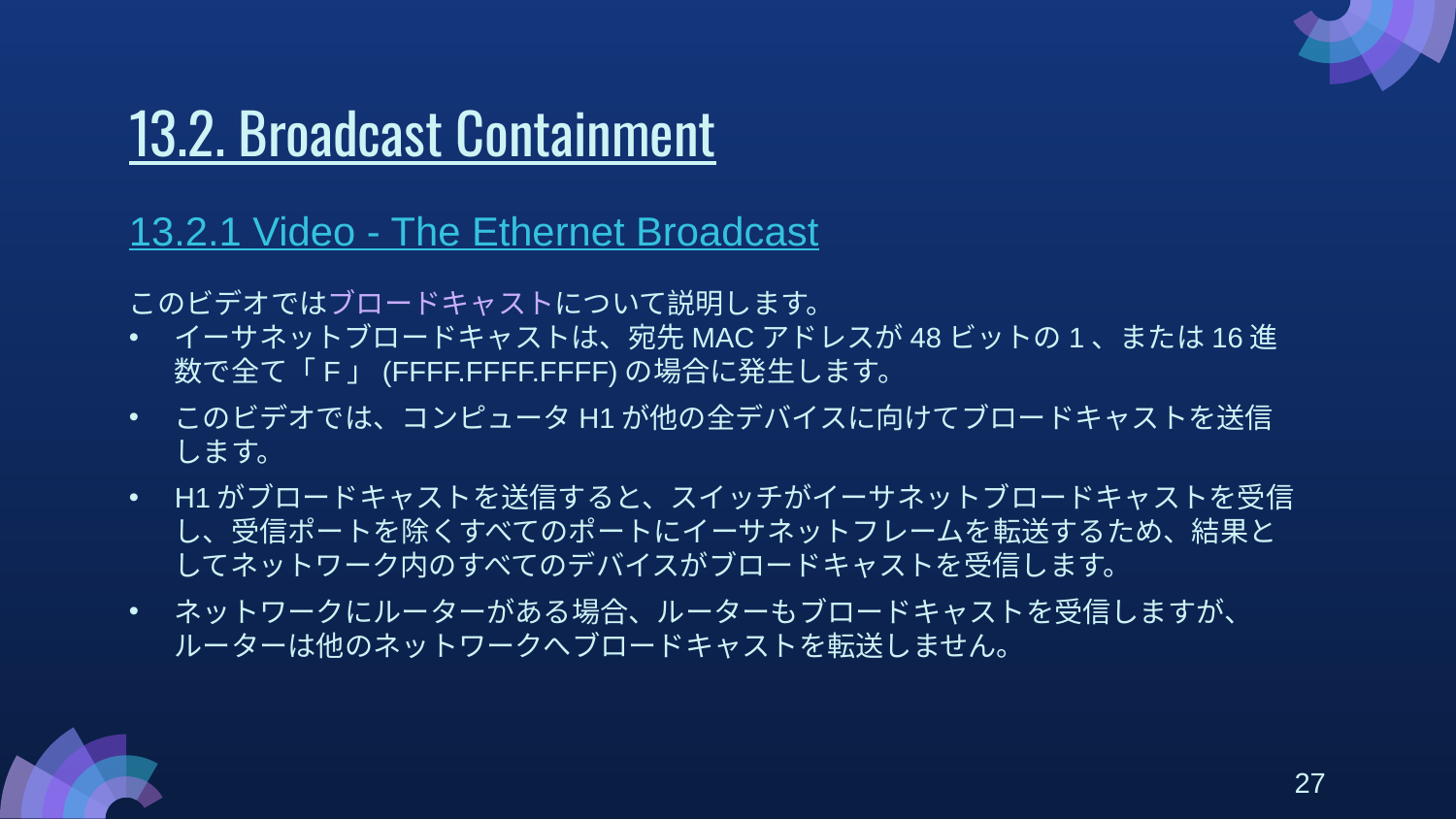

# 13.2. Broadcast Containment
13.2.1 Video - The Ethernet Broadcast
このビデオではブロードキャストについて説明します。
イーサネットブロードキャストは、宛先MACアドレスが48ビットの1、または16進数で全て「F」(FFFF.FFFF.FFFF)の場合に発生します。
このビデオでは、コンピュータH1が他の全デバイスに向けてブロードキャストを送信します。
H1がブロードキャストを送信すると、スイッチがイーサネットブロードキャストを受信し、受信ポートを除くすべてのポートにイーサネットフレームを転送するため、結果としてネットワーク内のすべてのデバイスがブロードキャストを受信します。
ネットワークにルーターがある場合、ルーターもブロードキャストを受信しますが、ルーターは他のネットワークへブロードキャストを転送しません。

27